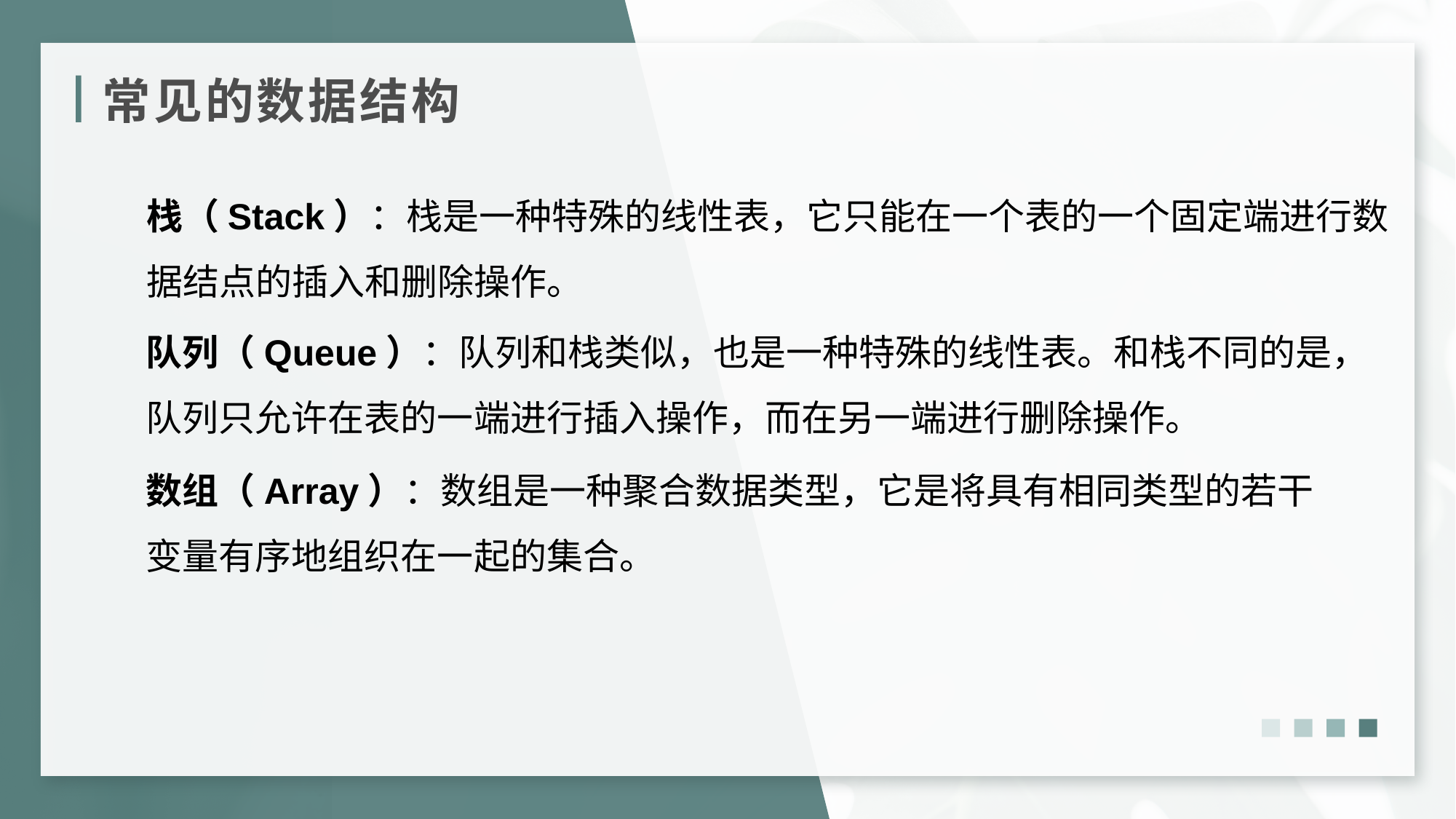

# 常见的数据结构
栈（Stack）：栈是一种特殊的线性表，它只能在一个表的一个固定端进行数据结点的插入和删除操作。
队列（Queue）：队列和栈类似，也是一种特殊的线性表。和栈不同的是，队列只允许在表的一端进行插入操作，而在另一端进行删除操作。
数组（Array）：数组是一种聚合数据类型，它是将具有相同类型的若干变量有序地组织在一起的集合。